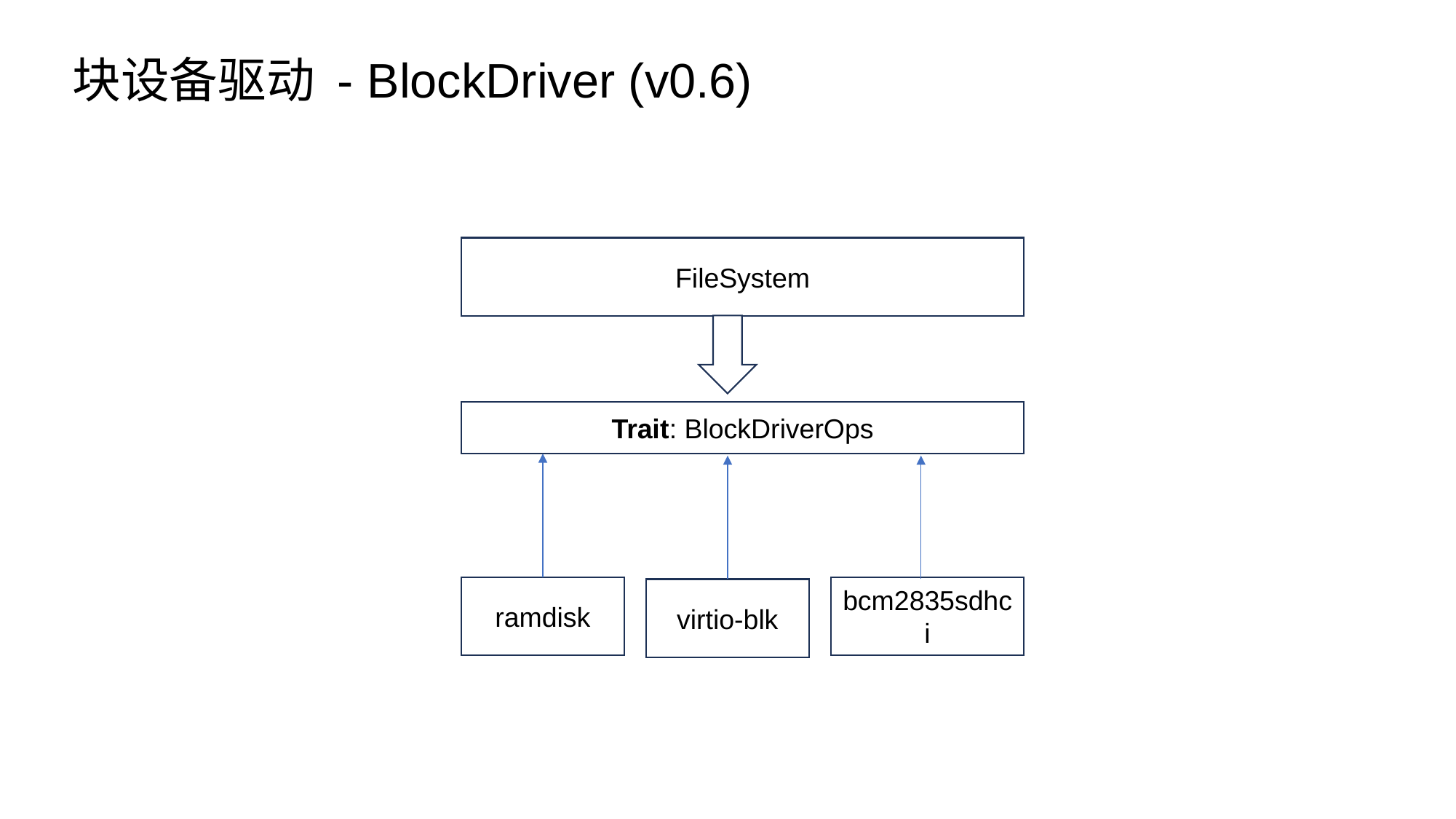

块设备驱动 - BlockDriver (v0.6)
FileSystem

Trait: BlockDriverOps
ramdisk
bcm2835sdhci
virtio-blk